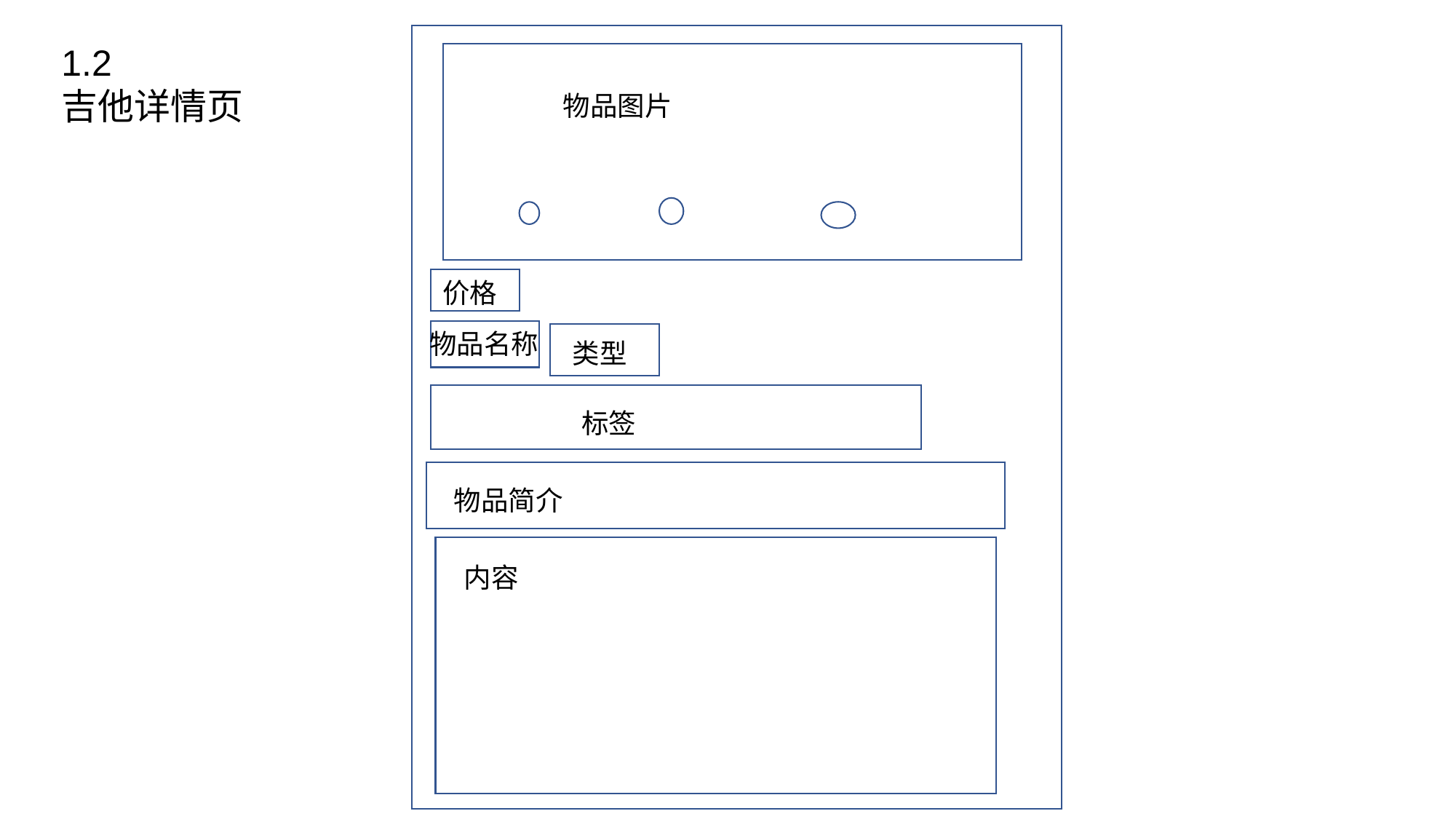

1.2
吉他详情页

物品图片

价格

物品名称

类型

标签

物品简介

内容